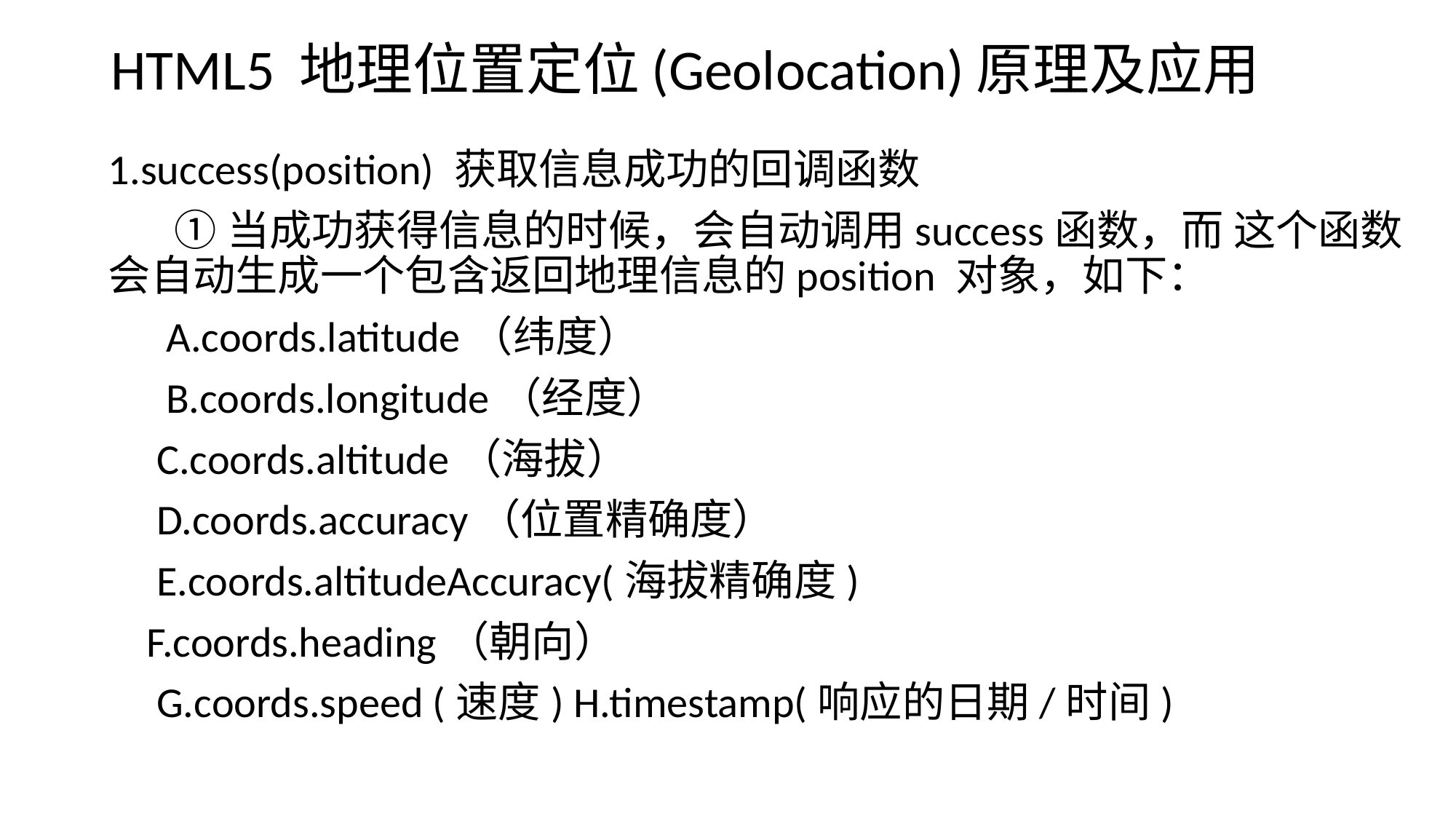

# HTML5 地理位置定位(Geolocation)原理及应用
1.success(position) 获取信息成功的回调函数
       ①当成功获得信息的时候，会自动调用success函数，而 这个函数会自动生成一个包含返回地理信息的position 对象，如下：
      A.coords.latitude（纬度）
      B.coords.longitude（经度）
     C.coords.altitude（海拔）
     D.coords.accuracy（位置精确度）
     E.coords.altitudeAccuracy(海拔精确度)
    F.coords.heading（朝向）
     G.coords.speed (速度) H.timestamp(响应的日期/时间)